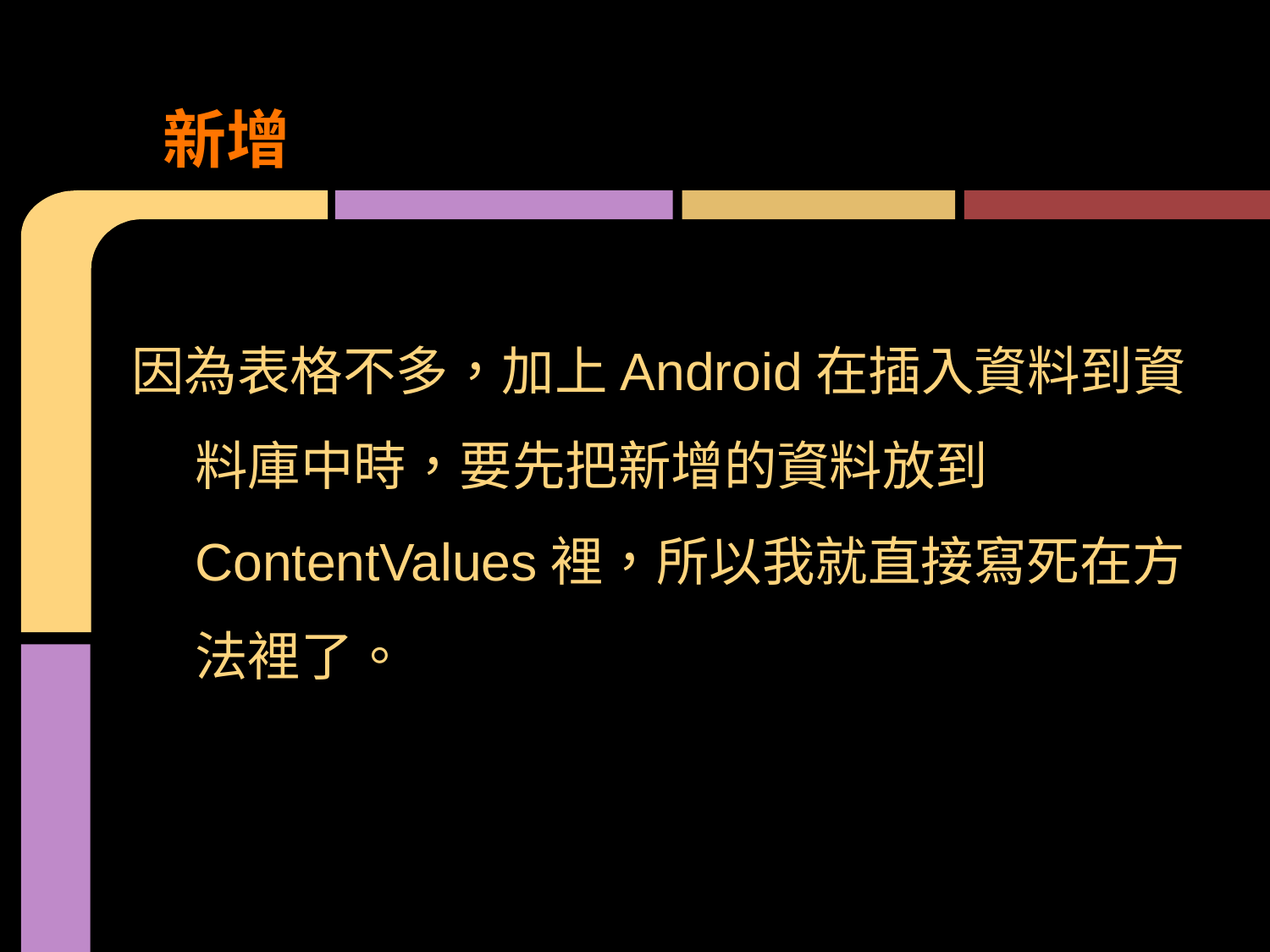

# 新增

因為表格不多，加上Android在插入資料到資料庫中時，要先把新增的資料放到ContentValues裡，所以我就直接寫死在方法裡了。